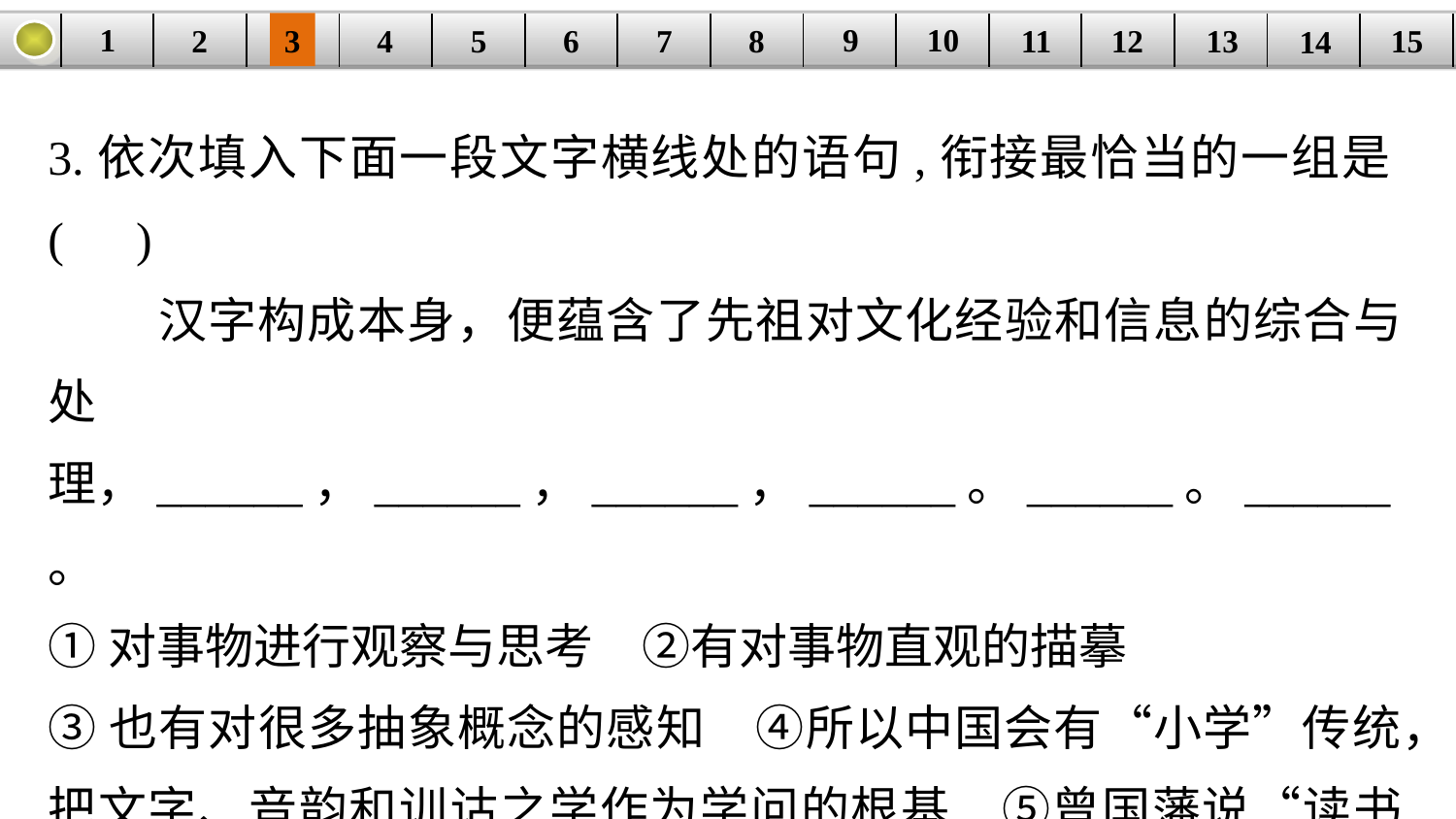

9
10
1
3
4
5
6
8
11
2
12
15
|  |  |  |  |  |  |  |  |  |  |  |  |  |  |  |
| --- | --- | --- | --- | --- | --- | --- | --- | --- | --- | --- | --- | --- | --- | --- |
7
13
14

3.依次填入下面一段文字横线处的语句,衔接最恰当的一组是(　)
        汉字构成本身，便蕴含了先祖对文化经验和信息的综合与处理，______，______，______，______。______。______。
①对事物进行观察与思考　②有对事物直观的描摹
③也有对很多抽象概念的感知　④所以中国会有“小学”传统，把文字、音韵和训诂之学作为学问的根基　⑤曾国藩说“读书以训诂为本”，就是指要认知汉字中的文化信息　⑥用联想、象征、比喻等多种方式